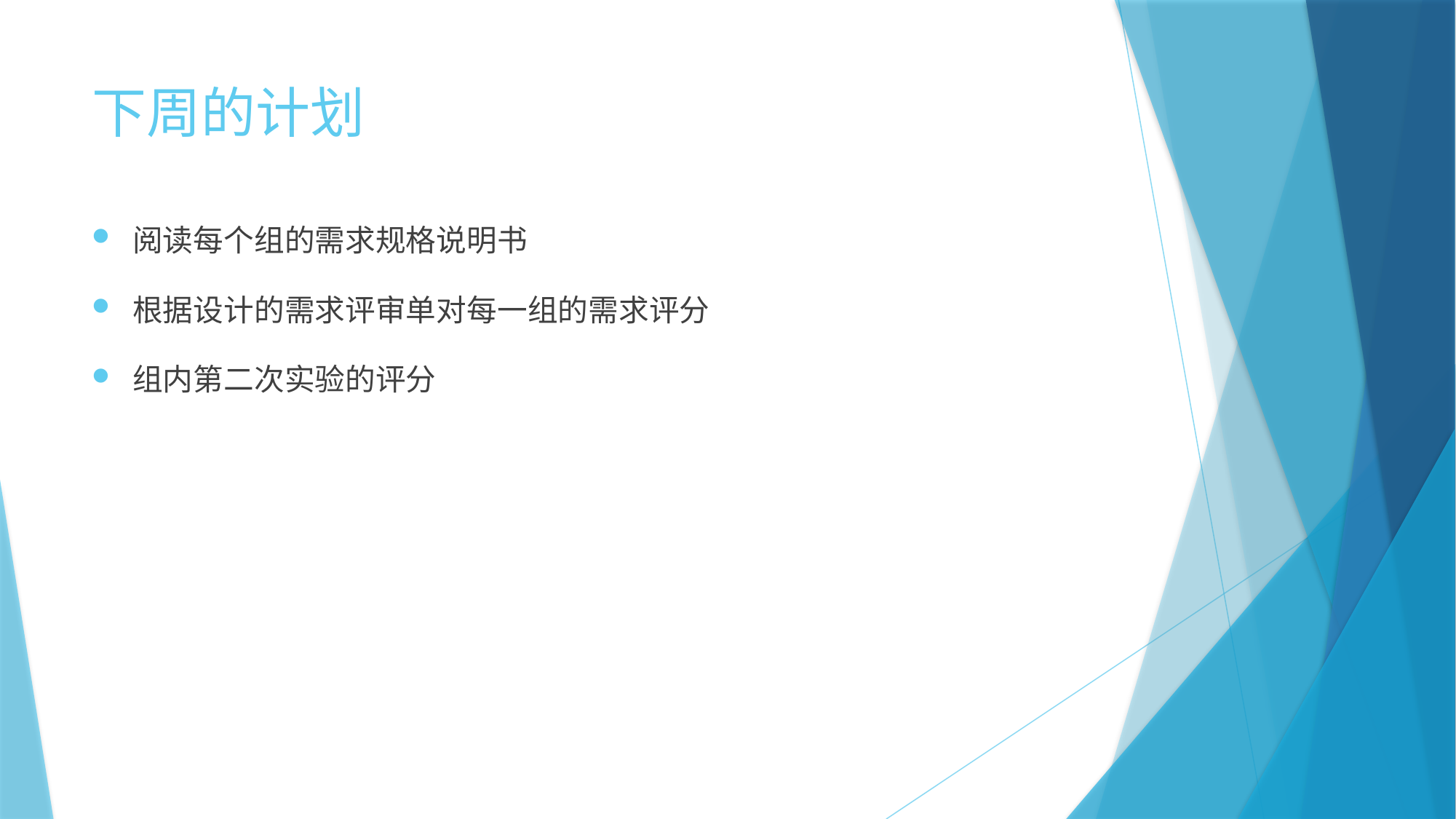

# 下周的计划
阅读每个组的需求规格说明书
根据设计的需求评审单对每一组的需求评分
组内第二次实验的评分